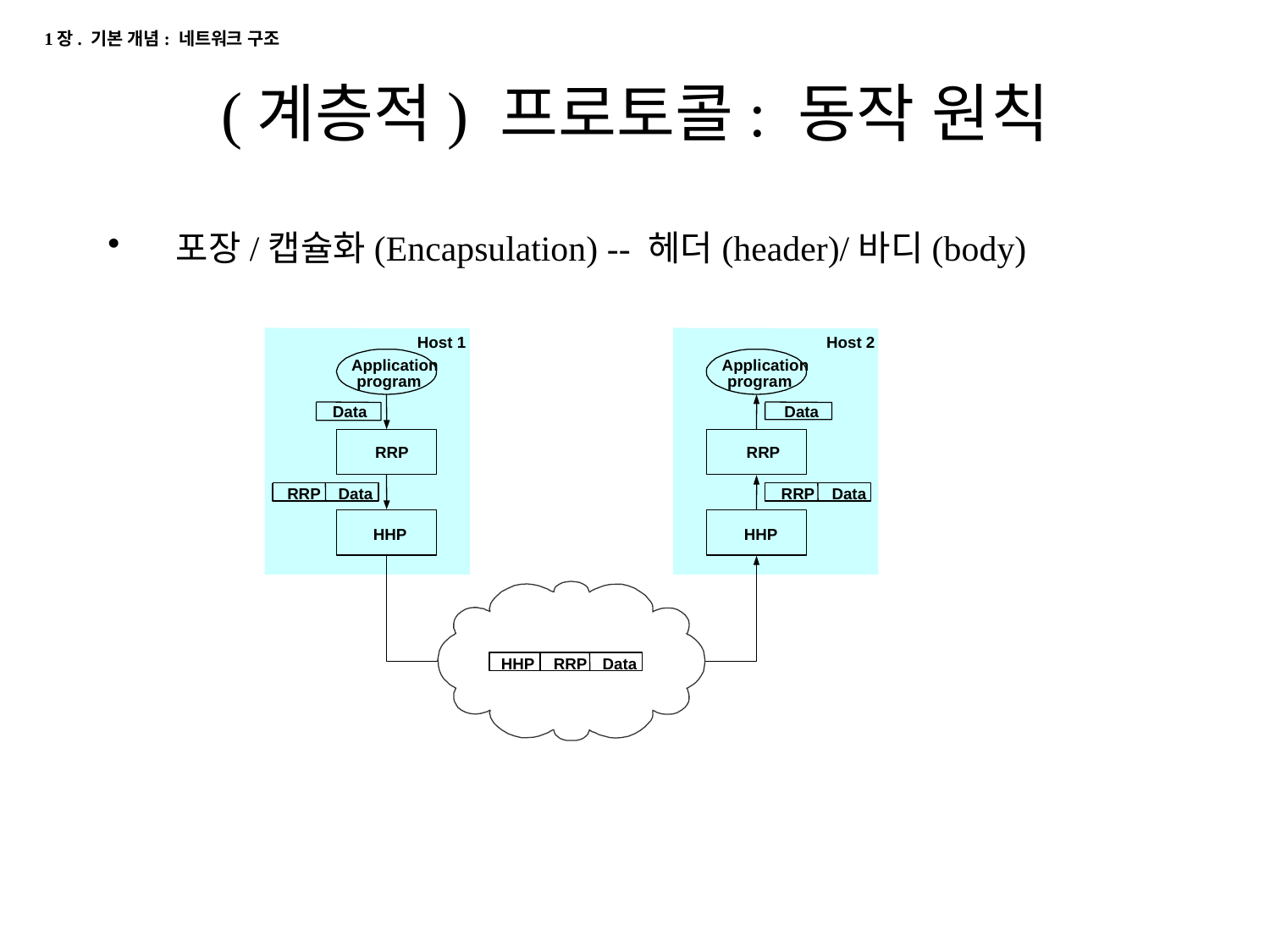

1장. 기본 개념: 네트워크 구조
# (계층적) 프로토콜: 동작 원칙
   포장/캡슐화(Encapsulation) -- 헤더(header)/바디(body)

Host 1
Host 2

Application
Application
program
program

Data

Data

RRP
RRP

RRP
Data

RRP
Data

HHP
HHP

HHP
RRP
Data